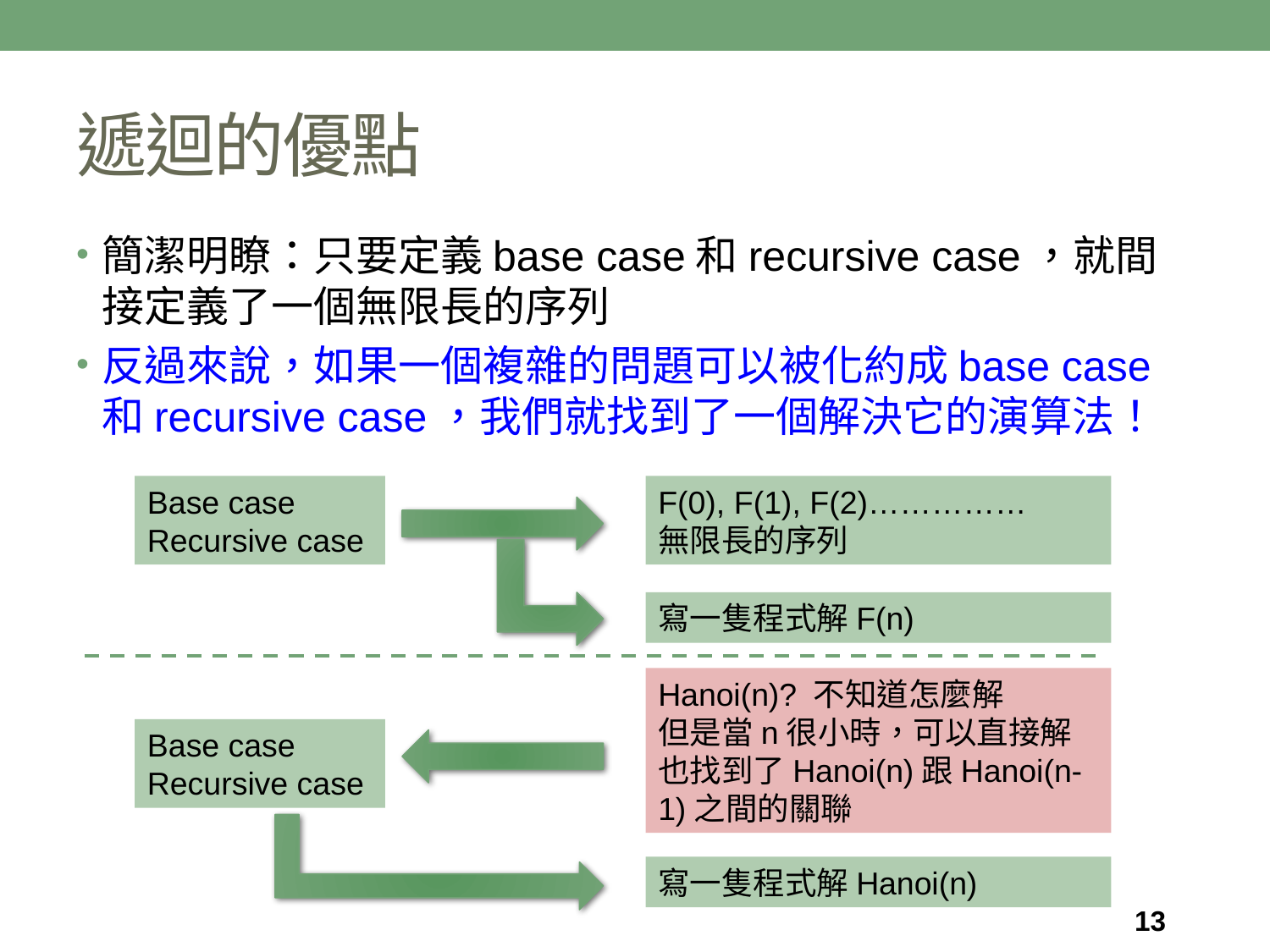

# 遞迴的優點
簡潔明瞭：只要定義base case和recursive case，就間接定義了一個無限長的序列
反過來說，如果一個複雜的問題可以被化約成base case和recursive case，我們就找到了一個解決它的演算法！
Base case
Recursive case
F(0), F(1), F(2)……………
無限長的序列

寫一隻程式解F(n)
Hanoi(n)? 不知道怎麼解
但是當n很小時，可以直接解
也找到了Hanoi(n)跟Hanoi(n-1)之間的關聯
Base case
Recursive case

寫一隻程式解Hanoi(n)
13